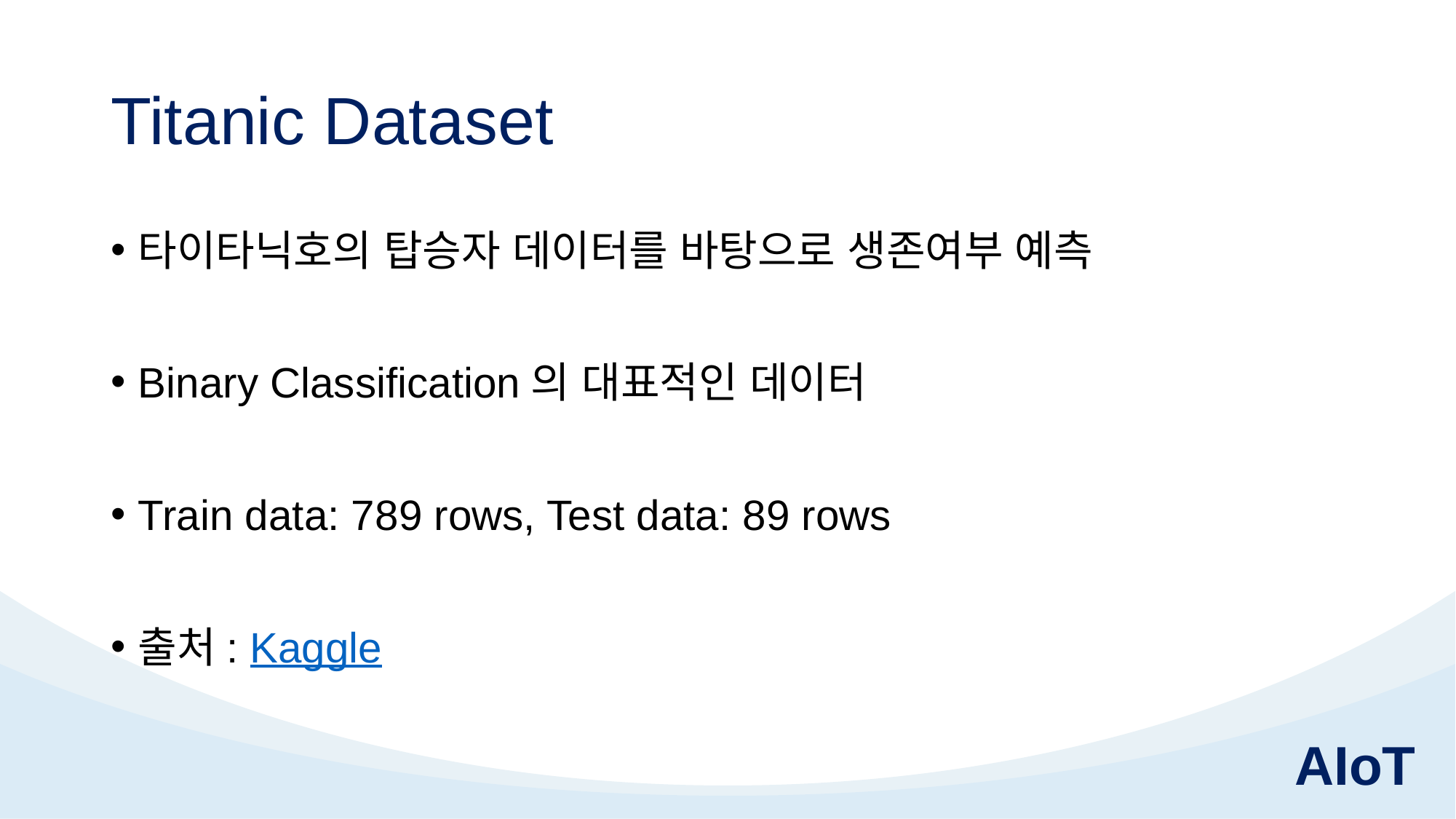

# Titanic Dataset
타이타닉호의 탑승자 데이터를 바탕으로 생존여부 예측

Binary Classification의 대표적인 데이터

Train data: 789 rows, Test data: 89 rows

출처: Kaggle